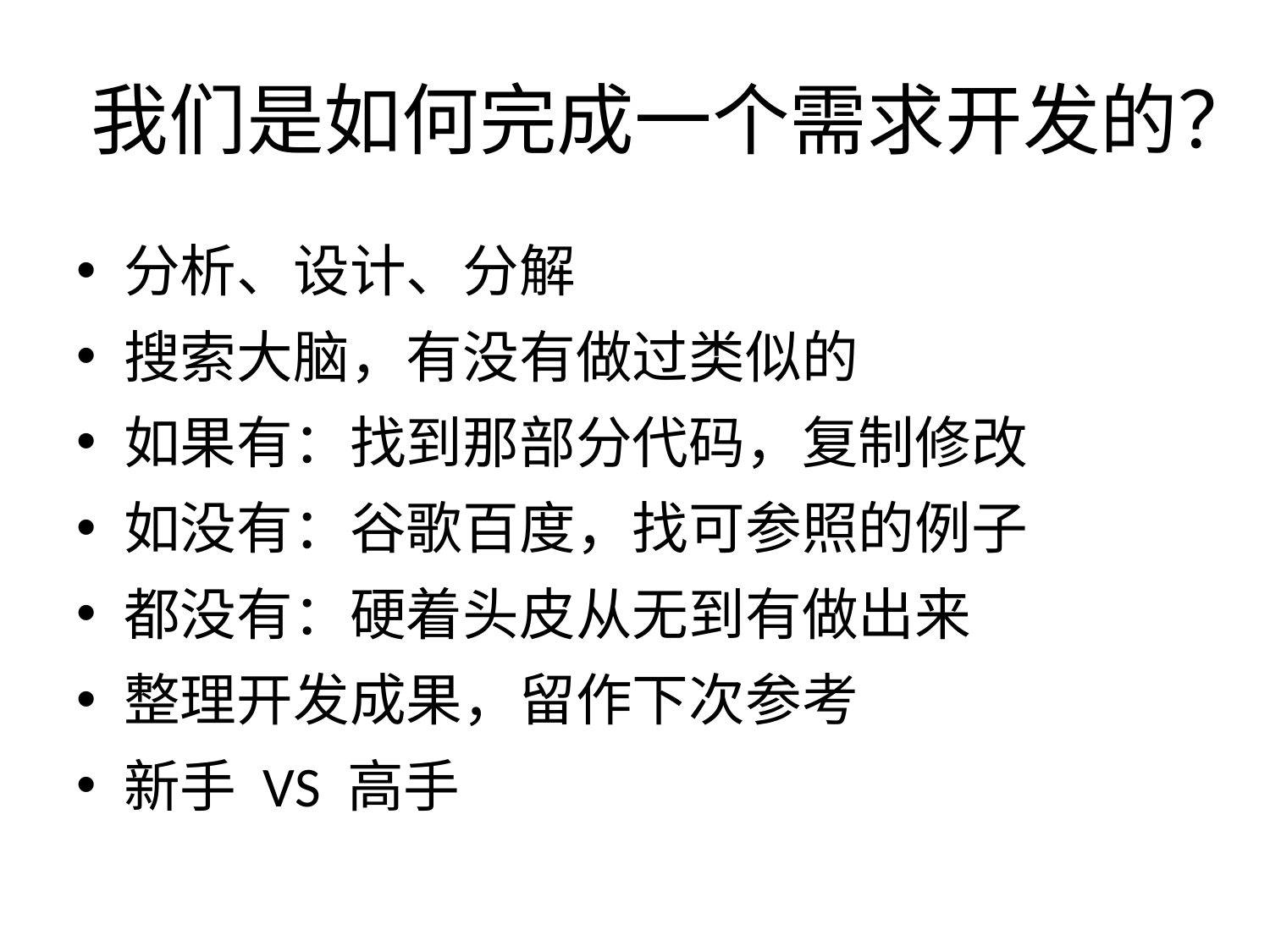

# 我们是如何完成一个需求开发的？
分析、设计、分解
搜索大脑，有没有做过类似的
如果有：找到那部分代码，复制修改
如没有：谷歌百度，找可参照的例子
都没有：硬着头皮从无到有做出来
整理开发成果，留作下次参考
新手 VS 高手